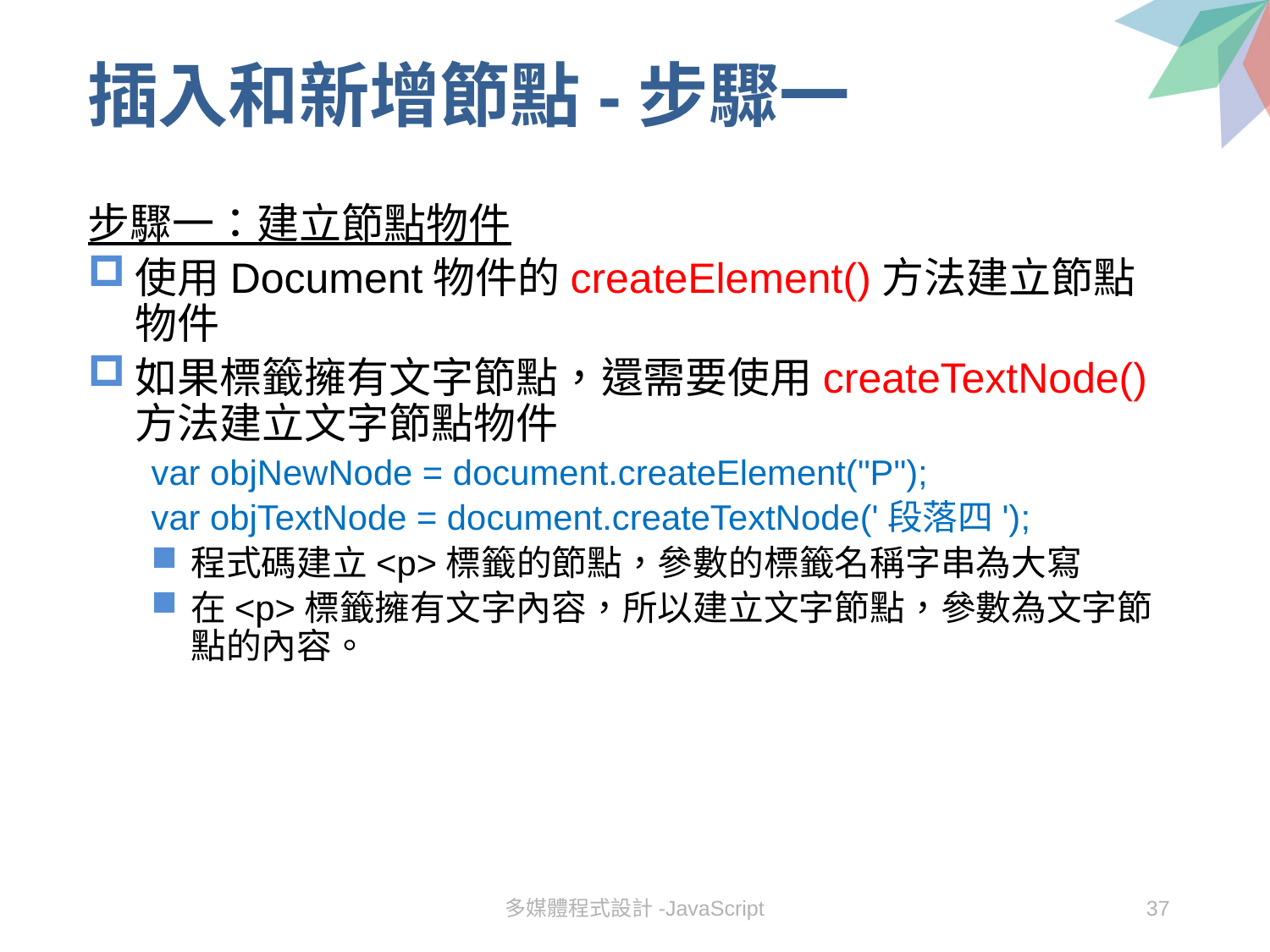

# 插入和新增節點-步驟一
步驟一：建立節點物件
使用Document物件的createElement()方法建立節點物件
如果標籤擁有文字節點，還需要使用createTextNode()方法建立文字節點物件
var objNewNode = document.createElement("P");
var objTextNode = document.createTextNode('段落四');
程式碼建立<p>標籤的節點，參數的標籤名稱字串為大寫
在<p>標籤擁有文字內容，所以建立文字節點，參數為文字節點的內容。
多媒體程式設計-JavaScript
37